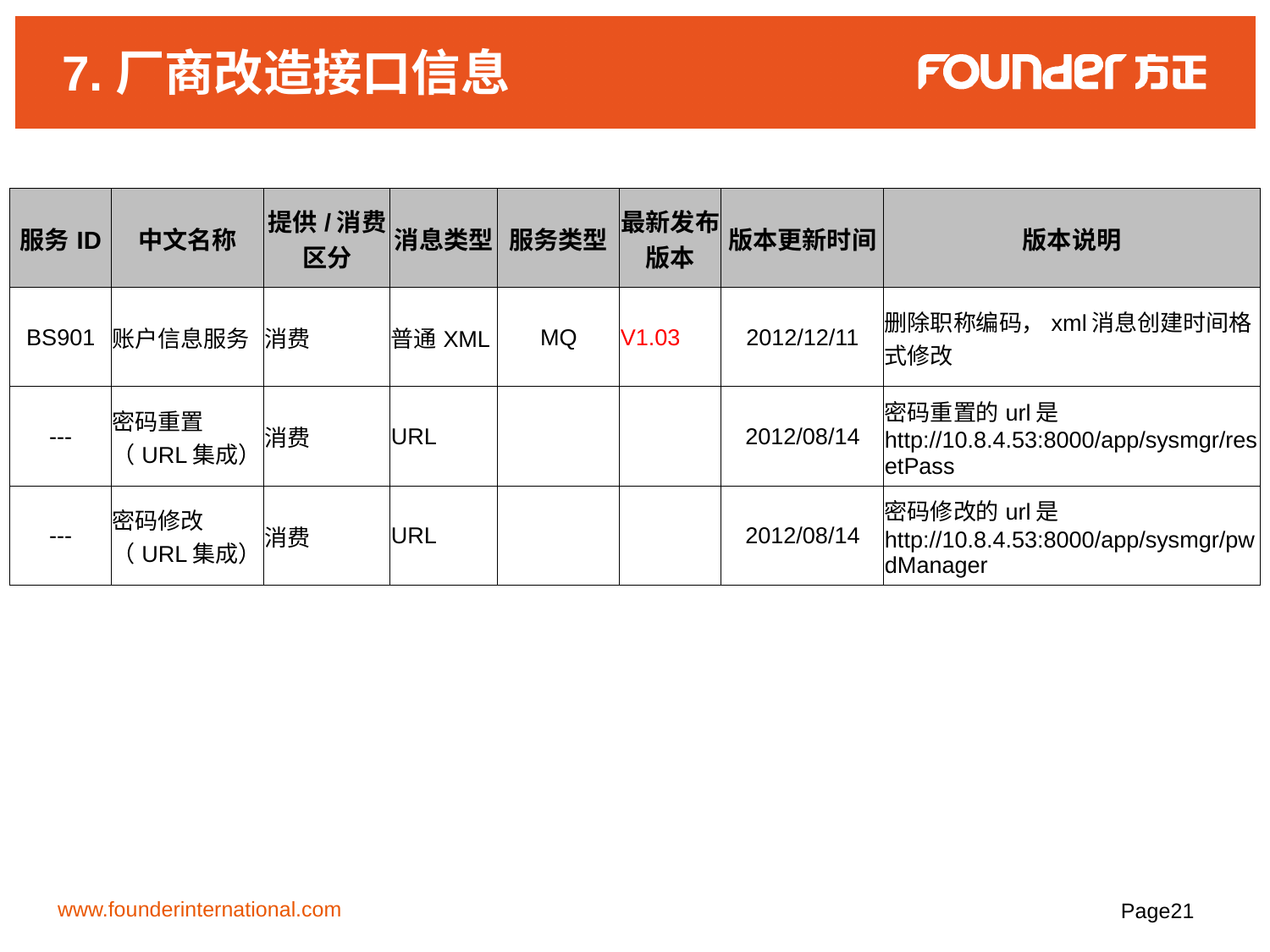

# 7.厂商改造接口信息
| 服务ID | 中文名称 | 提供/消费区分 | 消息类型 | 服务类型 | 最新发布版本 | 版本更新时间 | 版本说明 |
| --- | --- | --- | --- | --- | --- | --- | --- |
| BS901 | 账户信息服务 | 消费 | 普通XML | MQ | V1.03 | 2012/12/11 | 删除职称编码，xml消息创建时间格式修改 |
| --- | 密码重置（URL集成） | 消费 | URL |  |  | 2012/08/14 | 密码重置的url是 http://10.8.4.53:8000/app/sysmgr/resetPass |
| --- | 密码修改（URL集成） | 消费 | URL |  |  | 2012/08/14 | 密码修改的url是 http://10.8.4.53:8000/app/sysmgr/pwdManager |
www.founderinternational.com
Page21